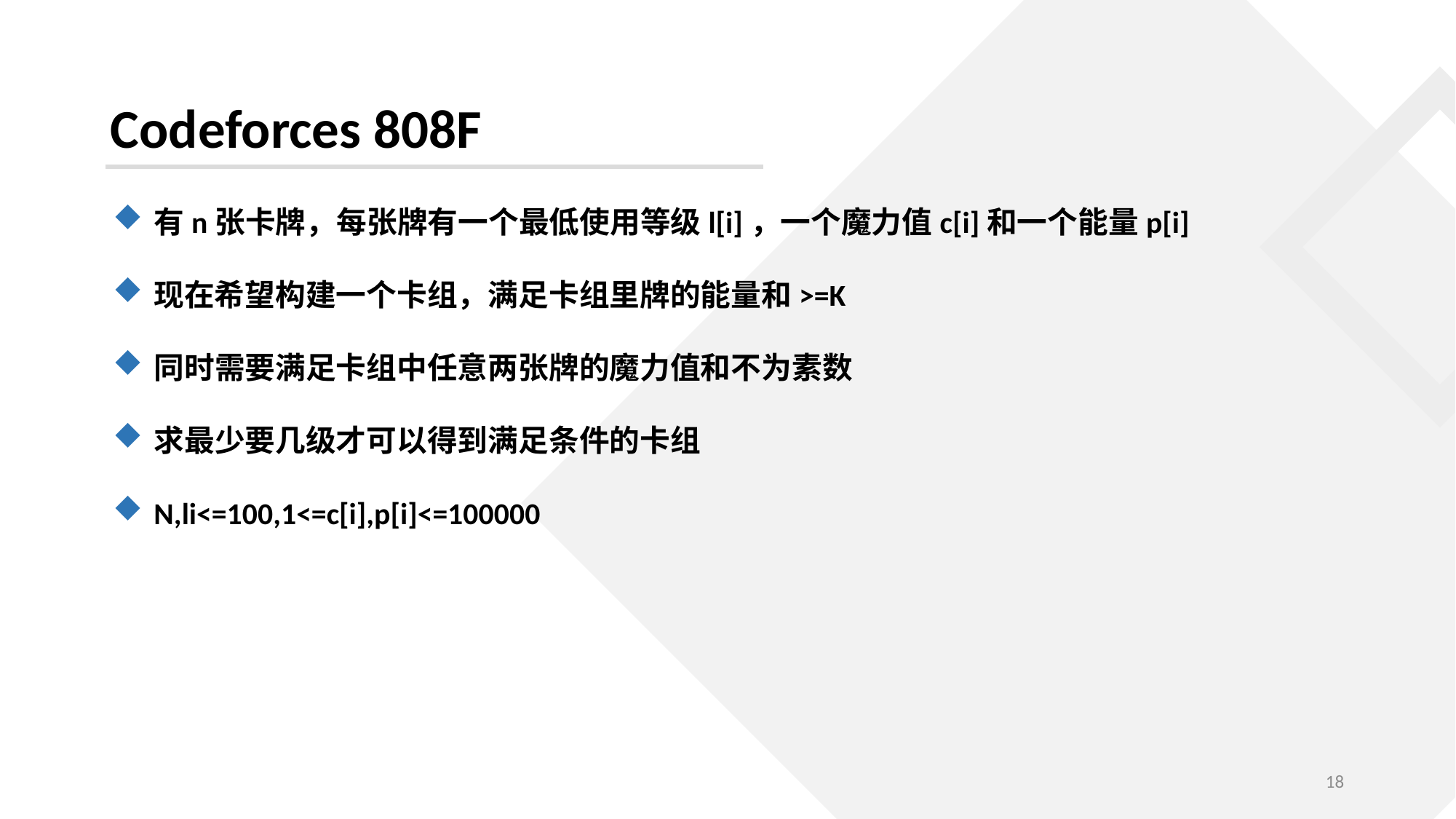

Codeforces 808F
有n张卡牌，每张牌有一个最低使用等级l[i]，一个魔力值c[i]和一个能量p[i]

现在希望构建一个卡组，满足卡组里牌的能量和>=K

同时需要满足卡组中任意两张牌的魔力值和不为素数

求最少要几级才可以得到满足条件的卡组

N,li<=100,1<=c[i],p[i]<=100000
18